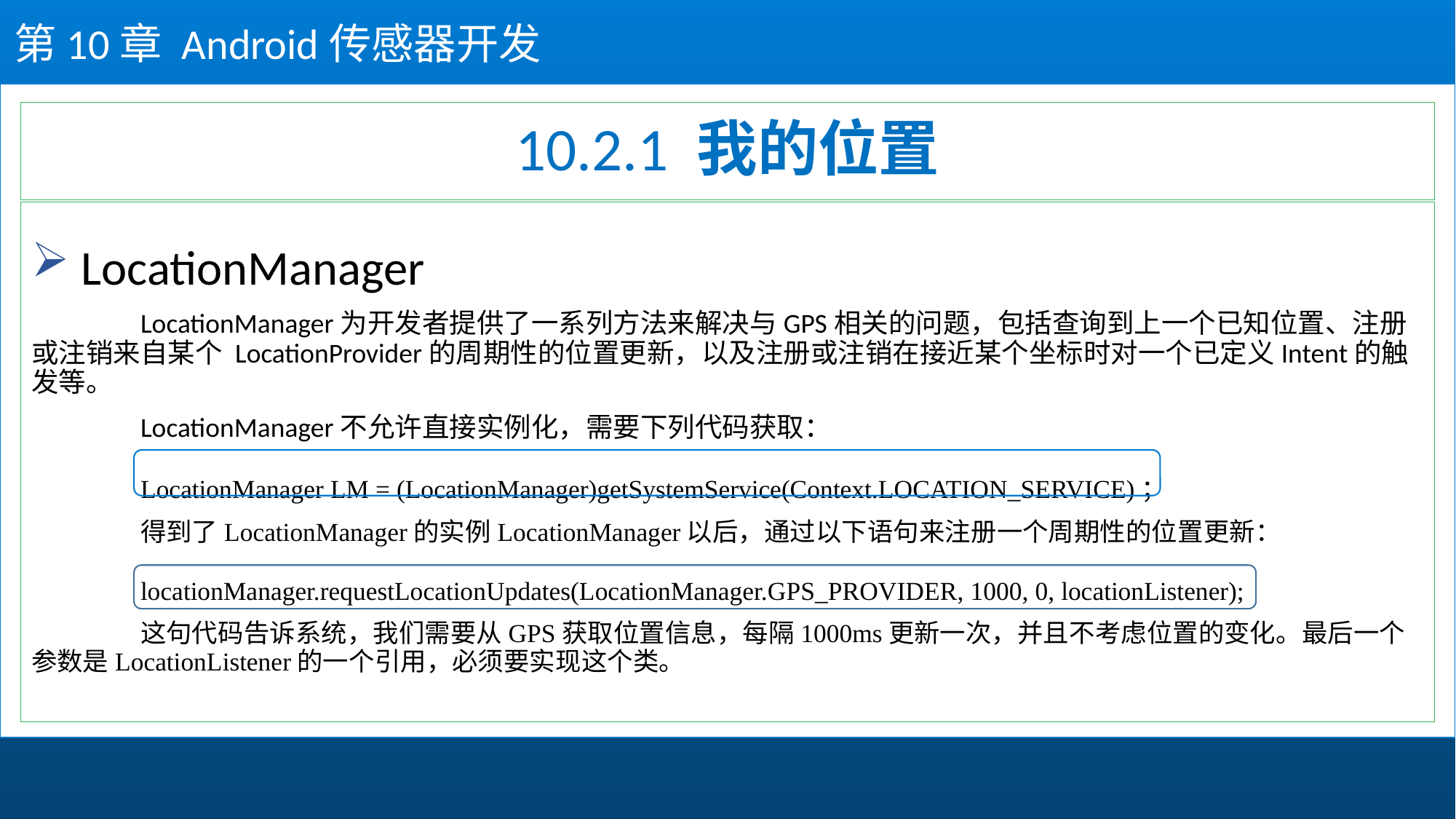

第10章 Android传感器开发

# 10.2.1 我的位置
 LocationManager
 	LocationManager为开发者提供了一系列方法来解决与GPS相关的问题，包括查询到上一个已知位置、注册或注销来自某个 LocationProvider的周期性的位置更新，以及注册或注销在接近某个坐标时对一个已定义Intent的触发等。
	LocationManager不允许直接实例化，需要下列代码获取：
	LocationManager LM = (LocationManager)getSystemService(Context.LOCATION_SERVICE)；
	得到了LocationManager的实例LocationManager以后，通过以下语句来注册一个周期性的位置更新：
	locationManager.requestLocationUpdates(LocationManager.GPS_PROVIDER, 1000, 0, locationListener);
	这句代码告诉系统，我们需要从GPS获取位置信息，每隔1000ms更新一次，并且不考虑位置的变化。最后一个参数是LocationListener的一个引用，必须要实现这个类。